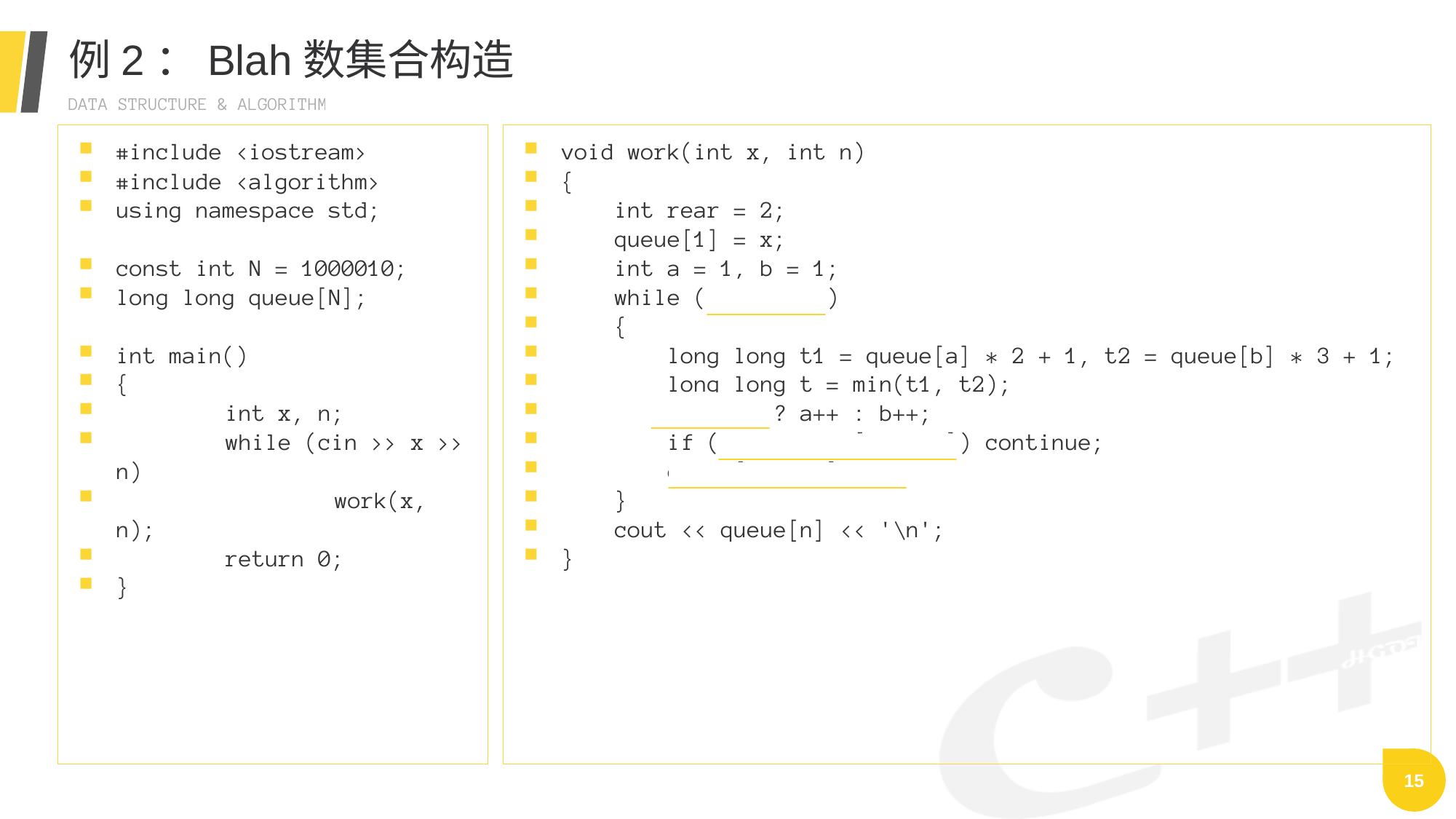

# 例2：Blah数集合构造
#include <iostream>
#include <algorithm>
using namespace std;

const int N = 1000010;
long long queue[N];

int main()
{
	int x, n;
	while (cin >> x >> n)
		work(x, n);
	return 0;
}
void work(int x, int n)
{
    int rear = 2;
    queue[1] = x;
    int a = 1, b = 1;
    while (rear <= n)
    {
        long long t1 = queue[a] * 2 + 1, t2 = queue[b] * 3 + 1;
        long long t = min(t1, t2);
        t1 < t2 ? a++ : b++;
        if (t == queue[rear-1]) continue;
        queue[rear++] = t;
    }
    cout << queue[n] << '\n';
}

15